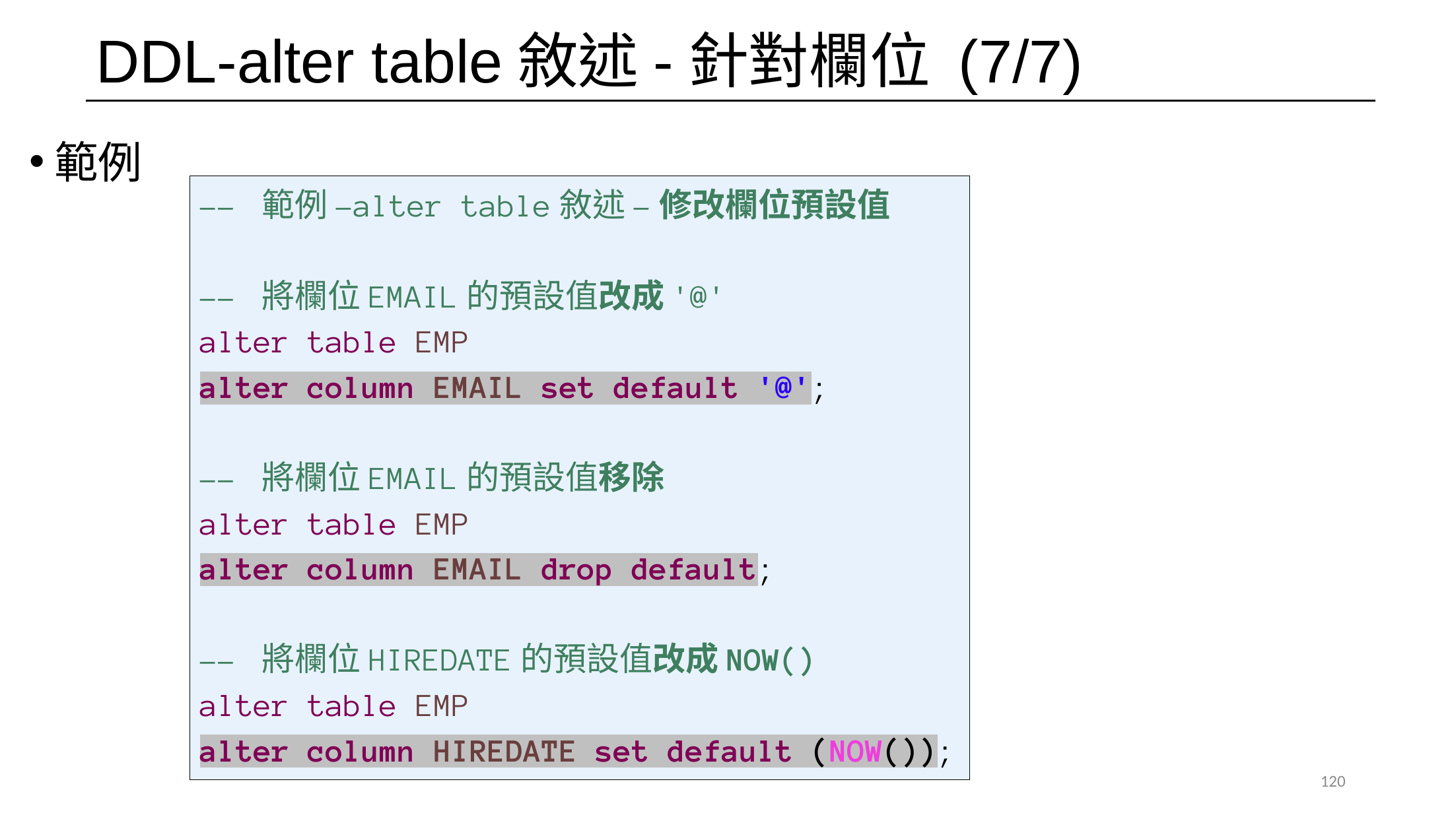

# DDL-alter table敘述-針對欄位 (7/7)
範例
-- 範例-alter table敘述-修改欄位預設值

-- 將欄位EMAIL的預設值改成'@'
alter table EMP
alter column EMAIL set default '@';

-- 將欄位EMAIL的預設值移除
alter table EMP
alter column EMAIL drop default;

-- 將欄位HIREDATE的預設值改成NOW()
alter table EMP
alter column HIREDATE set default (NOW());
120